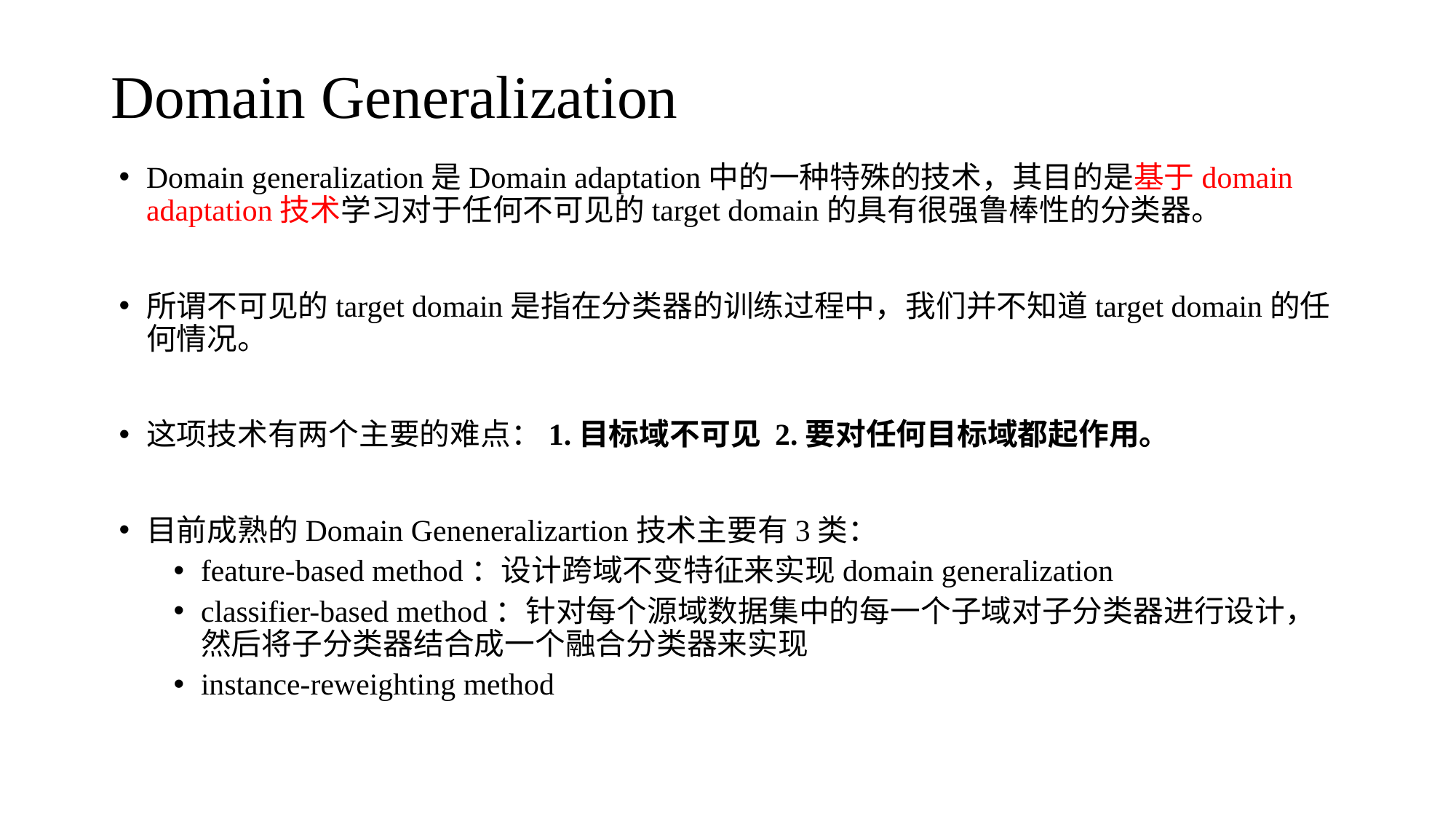

# Domain Generalization
Domain generalization是Domain adaptation中的一种特殊的技术，其目的是基于domain adaptation技术学习对于任何不可见的target domain的具有很强鲁棒性的分类器。

所谓不可见的target domain是指在分类器的训练过程中，我们并不知道target domain的任何情况。

这项技术有两个主要的难点：1.目标域不可见 2.要对任何目标域都起作用。

目前成熟的Domain Geneneralizartion技术主要有3类：
feature-based method：设计跨域不变特征来实现domain generalization
classifier-based method：针对每个源域数据集中的每一个子域对子分类器进行设计，然后将子分类器结合成一个融合分类器来实现
instance-reweighting method